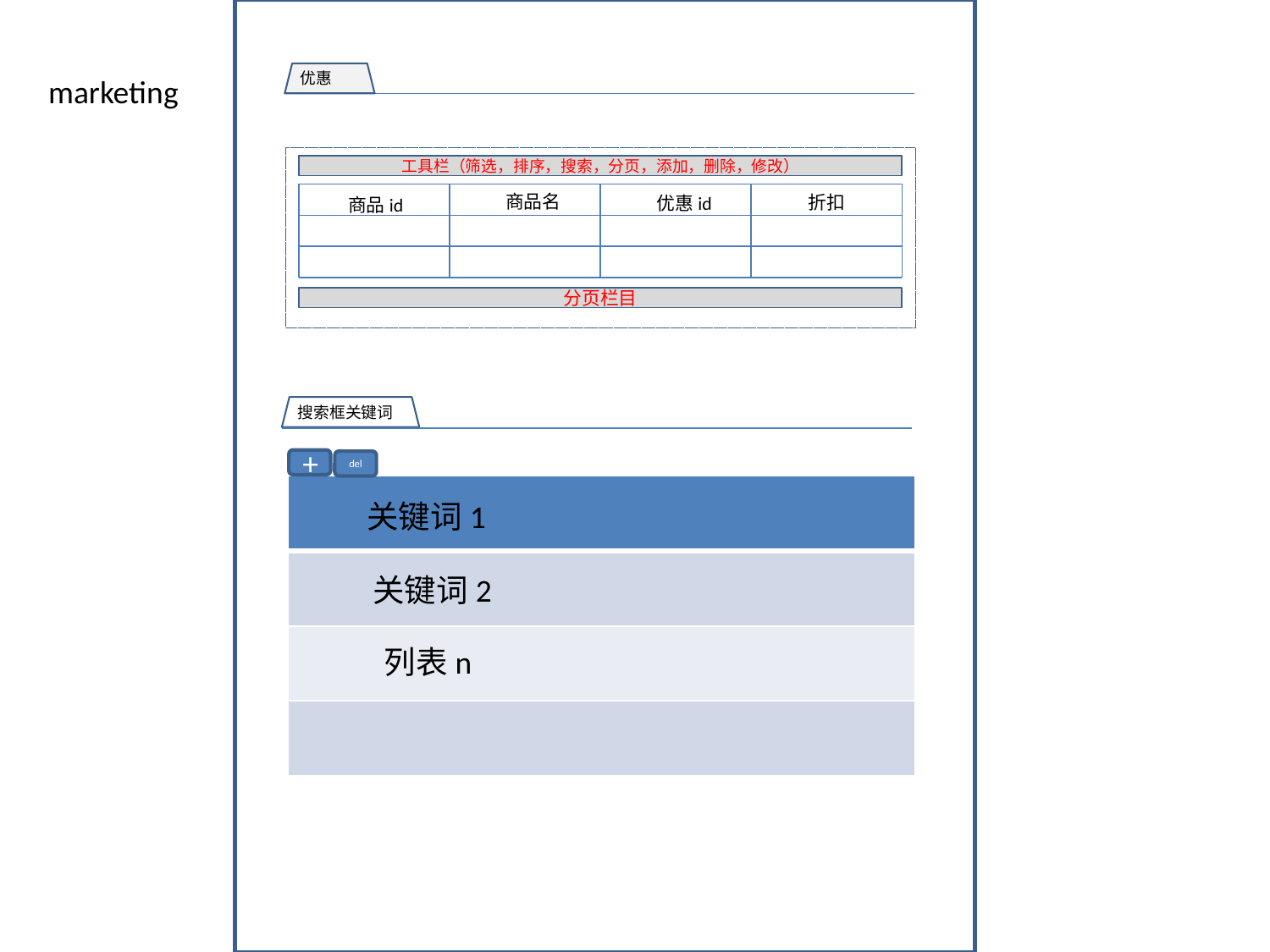

优惠

marketing

工具栏（筛选，排序，搜索，分页，添加，删除，修改）
商品名
折扣
优惠id
商品id
分页栏目
搜索框关键词

+
del
|  |
| --- |
|  |
|  |
|  |
关键词1
关键词2
列表n